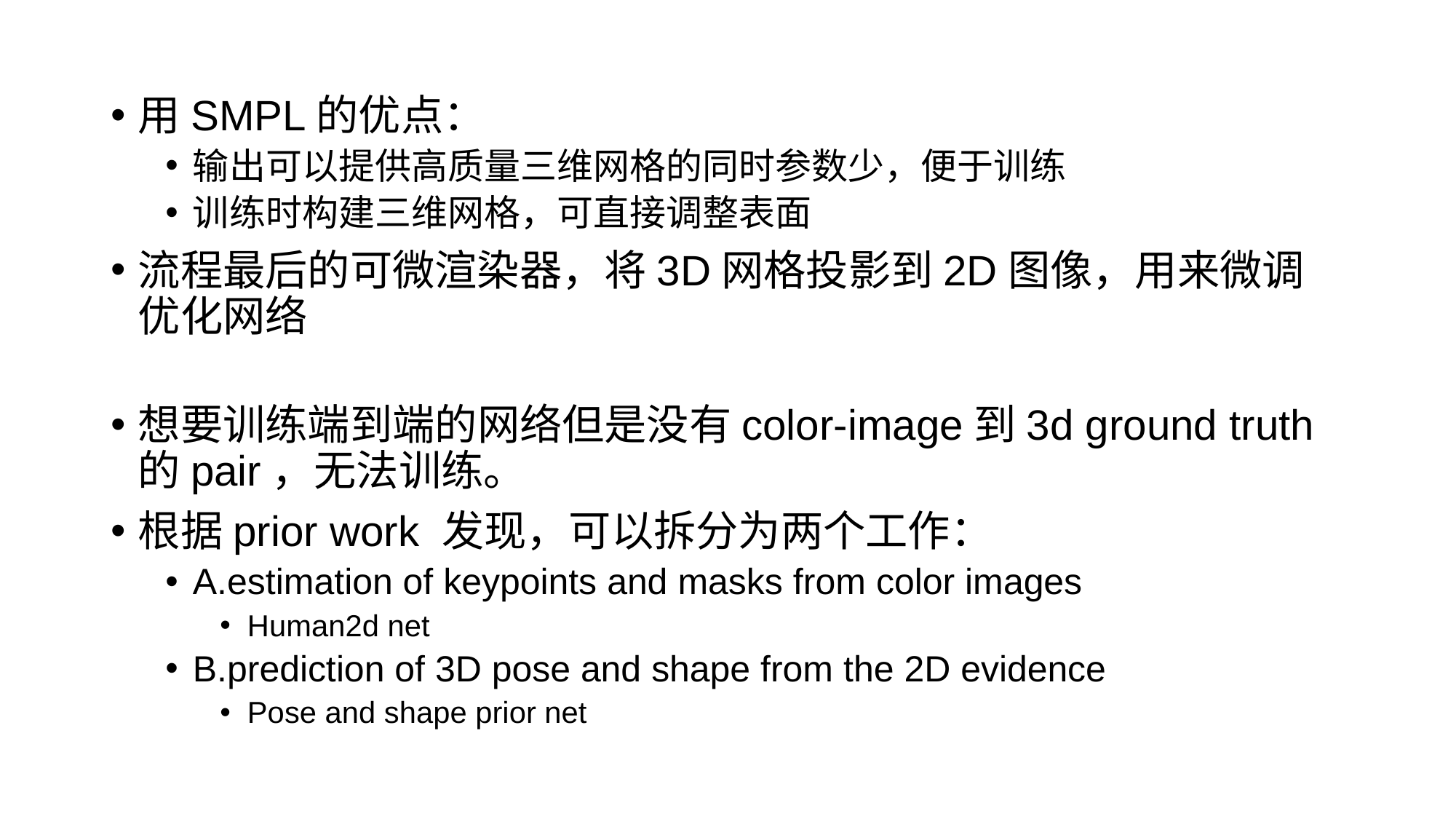

用SMPL的优点：
输出可以提供高质量三维网格的同时参数少，便于训练
训练时构建三维网格，可直接调整表面
流程最后的可微渲染器，将3D网格投影到2D图像，用来微调优化网络

想要训练端到端的网络但是没有color-image到3d ground truth的pair，无法训练。
根据prior work 发现，可以拆分为两个工作：
A.estimation of keypoints and masks from color images
Human2d net
B.prediction of 3D pose and shape from the 2D evidence
Pose and shape prior net